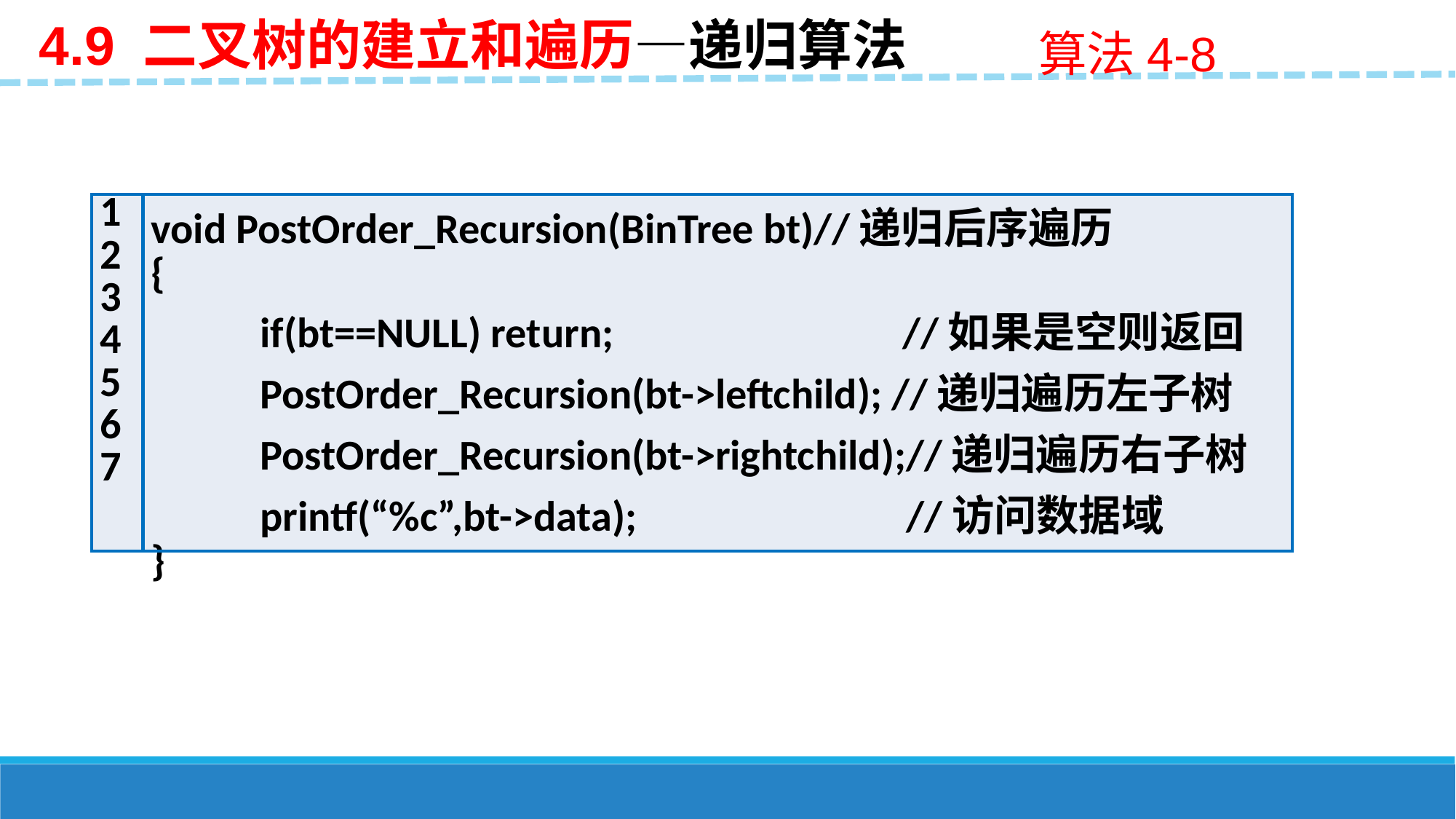

4.9 二叉树的建立和遍历—递归算法
算法4-8
| 1 2 3 4 5 6 7 | void PostOrder\_Recursion(BinTree bt)//递归后序遍历 { if(bt==NULL) return; //如果是空则返回 PostOrder\_Recursion(bt->leftchild); //递归遍历左子树 PostOrder\_Recursion(bt->rightchild);//递归遍历右子树 printf(“%c”,bt->data); //访问数据域 } |
| --- | --- |